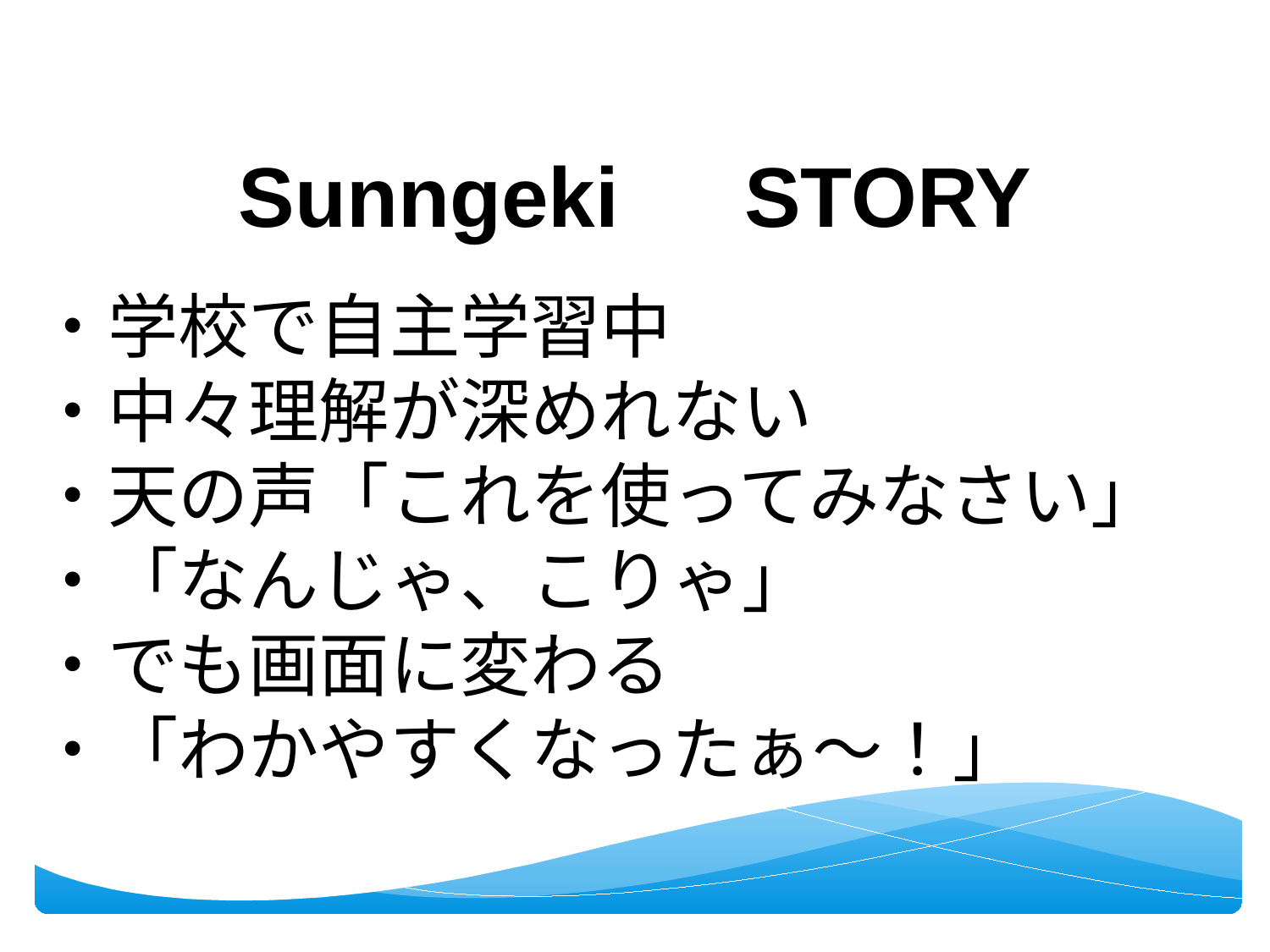

Sunngeki　STORY
・学校で自主学習中
・中々理解が深めれない
・天の声「これを使ってみなさい」
・「なんじゃ、こりゃ」
・でも画面に変わる
・「わかやすくなったぁ～！」